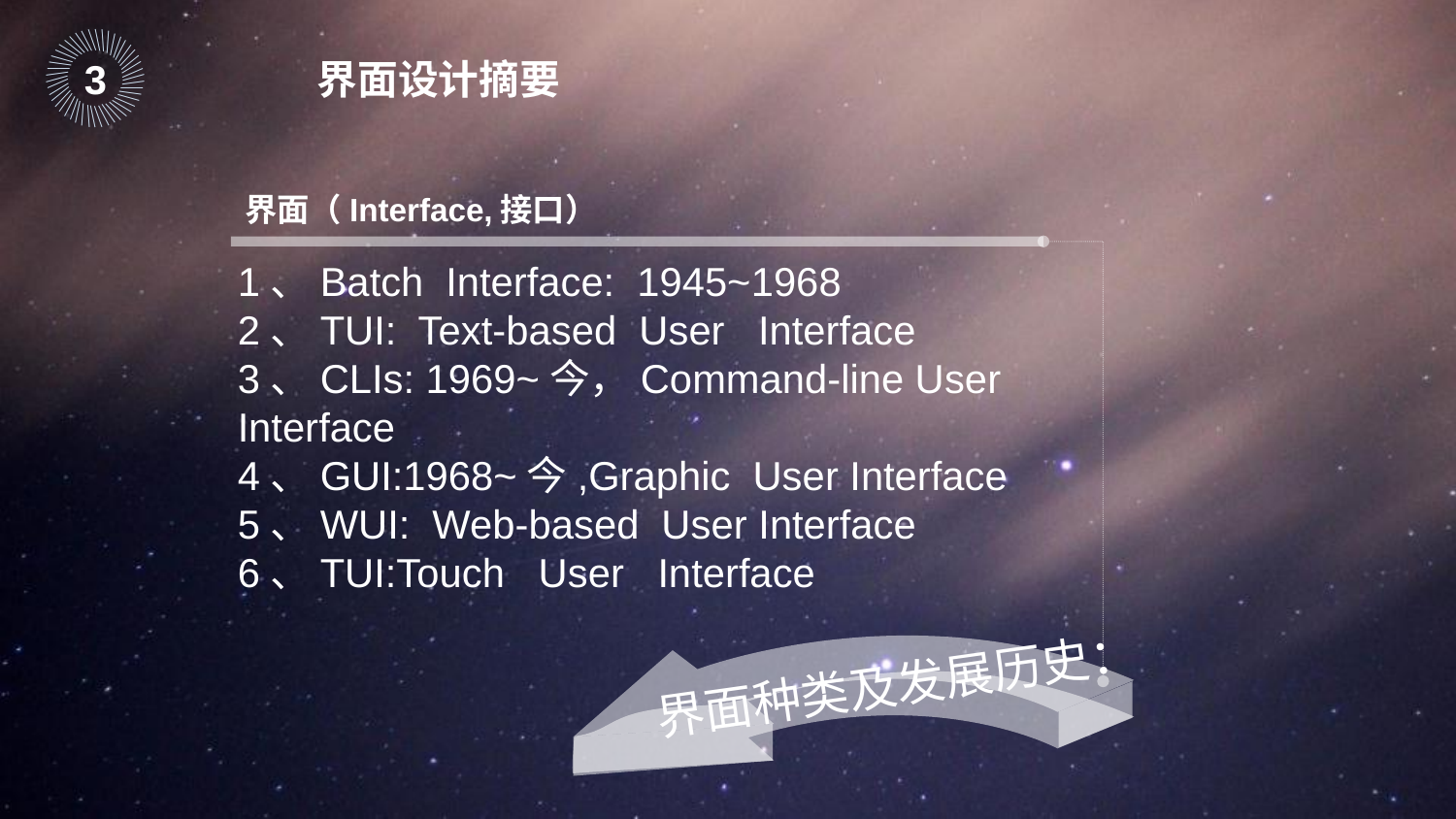

｜
｜
｜
｜
｜
｜
｜
｜
｜
｜
｜
｜
｜
｜
｜
｜
｜
｜
｜
｜
｜
｜
｜
｜
｜
｜
｜
｜
｜
｜
｜
｜
｜
｜
｜
｜
｜
｜
｜
｜
｜
｜
｜
｜
｜
｜
3
界面设计摘要
界面（Interface,接口）

1、Batch  Interface:  1945~1968
2、TUI:  Text-based  User   Interface
3、CLIs: 1969~今，Command-line User  Interface
4、GUI:1968~今,Graphic  User Interface
5、WUI:  Web-based  User Interface
6、TUI:Touch   User   Interface

界面种类及发展历史：